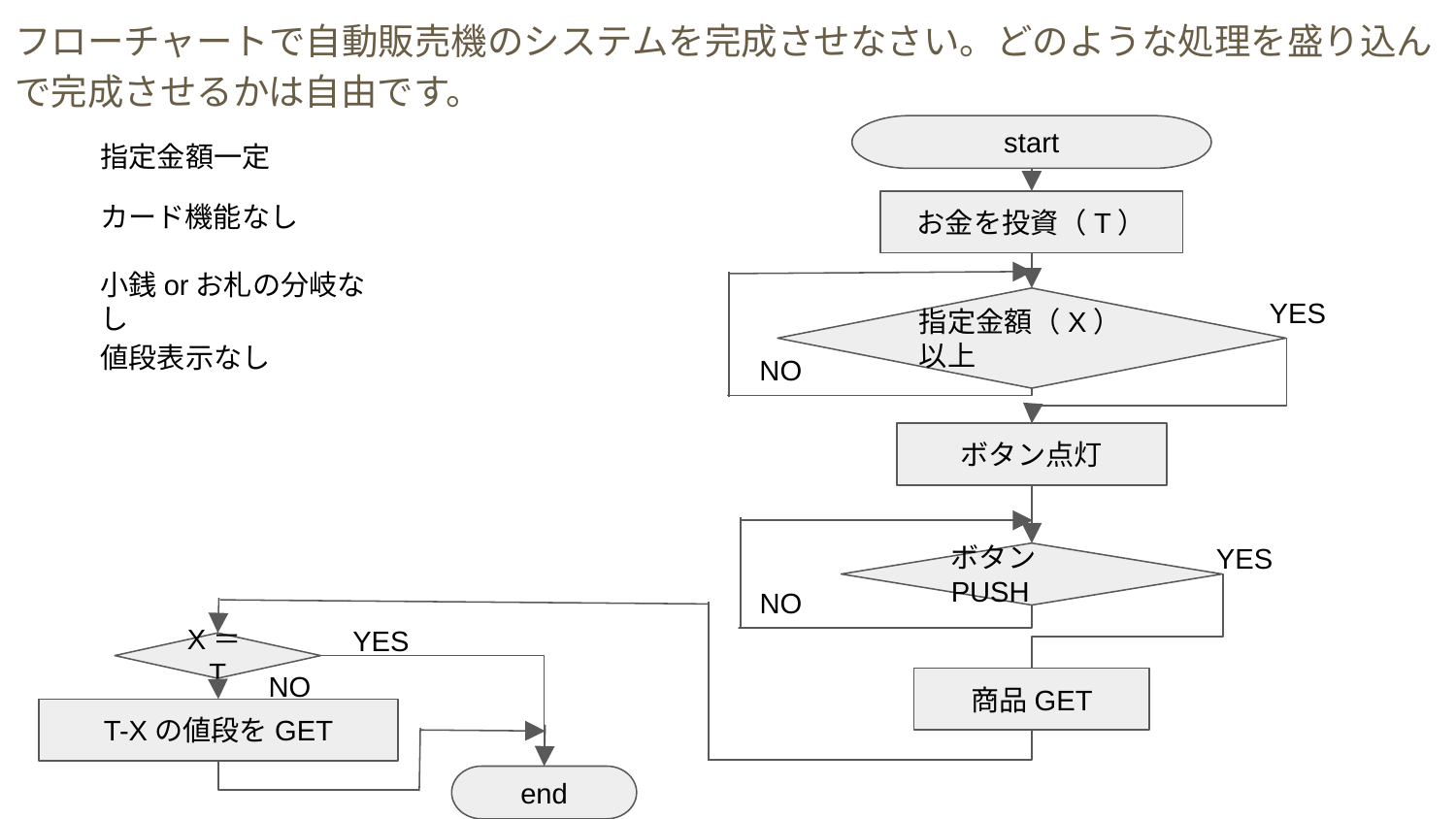

フローチャートで自動販売機のシステムを完成させなさい。どのような処理を盛り込んで完成させるかは自由です。
start
指定金額一定
カード機能なし
お金を投資（T）
小銭orお札の分岐なし
YES
指定金額（X）以上
値段表示なし
NO
ボタン点灯
YES
ボタンPUSH
NO
YES
X＝T
NO
商品GET
T-Xの値段をGET
end